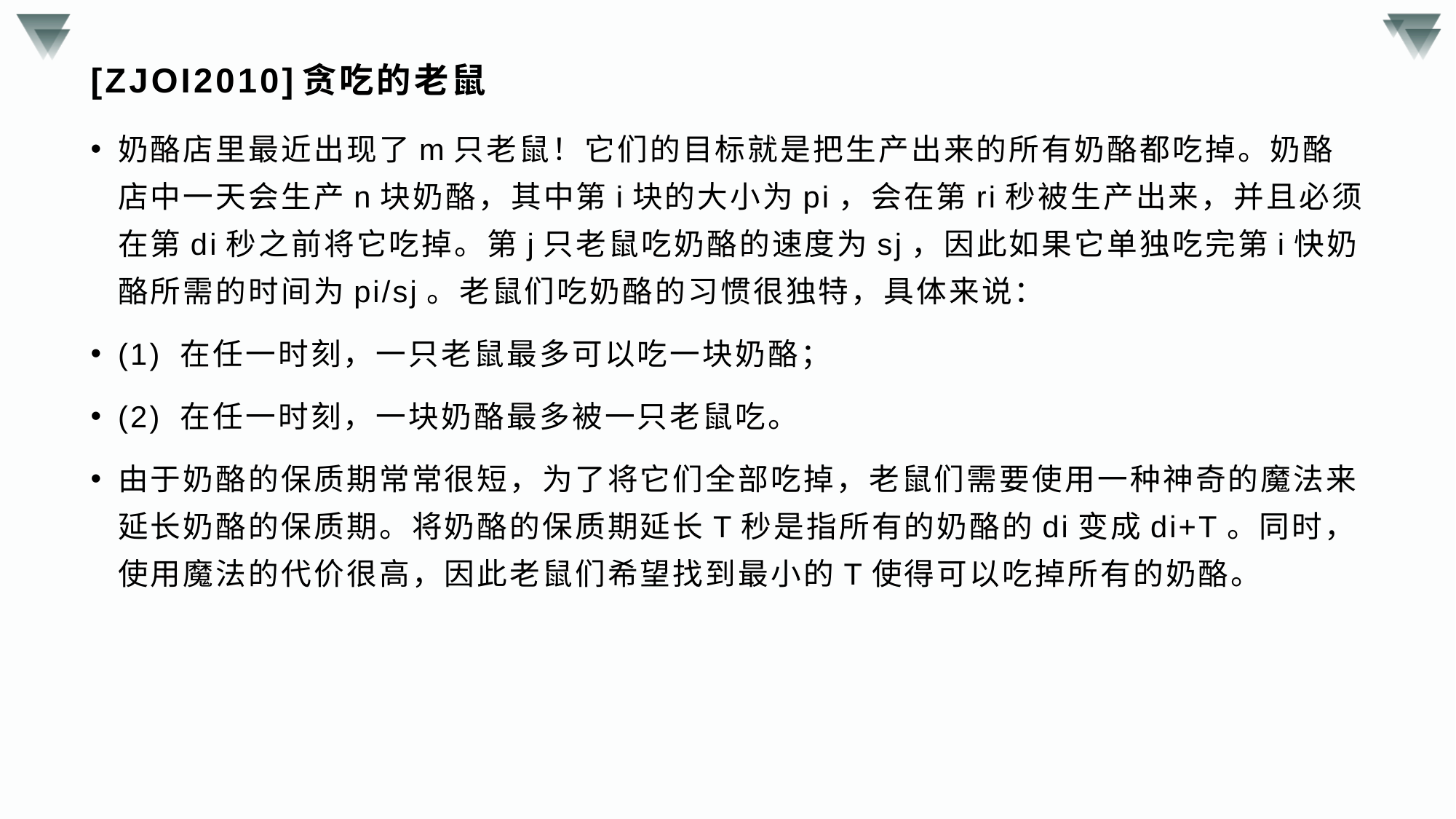

# [ZJOI2010]贪吃的老鼠
奶酪店里最近出现了m只老鼠！它们的目标就是把生产出来的所有奶酪都吃掉。奶酪店中一天会生产n块奶酪，其中第i块的大小为pi，会在第ri秒被生产出来，并且必须在第di秒之前将它吃掉。第j只老鼠吃奶酪的速度为sj，因此如果它单独吃完第i快奶酪所需的时间为pi/sj。老鼠们吃奶酪的习惯很独特，具体来说：
(1) 在任一时刻，一只老鼠最多可以吃一块奶酪；
(2) 在任一时刻，一块奶酪最多被一只老鼠吃。
由于奶酪的保质期常常很短，为了将它们全部吃掉，老鼠们需要使用一种神奇的魔法来延长奶酪的保质期。将奶酪的保质期延长T秒是指所有的奶酪的di变成di+T。同时，使用魔法的代价很高，因此老鼠们希望找到最小的T使得可以吃掉所有的奶酪。